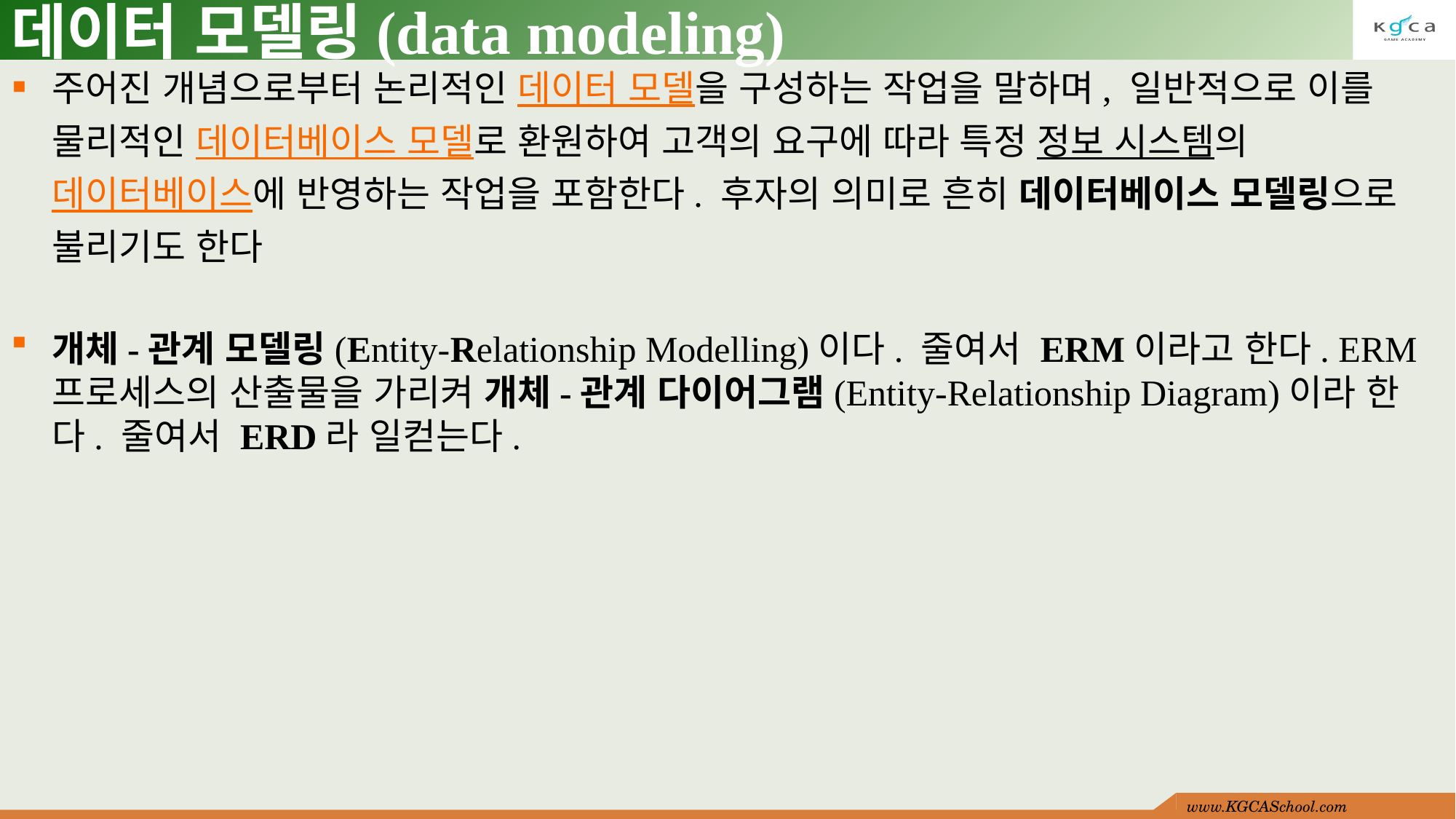

# 데이터 모델링(data modeling)
주어진 개념으로부터 논리적인 데이터 모델을 구성하는 작업을 말하며, 일반적으로 이를 물리적인 데이터베이스 모델로 환원하여 고객의 요구에 따라 특정 정보 시스템의 데이터베이스에 반영하는 작업을 포함한다. 후자의 의미로 흔히 데이터베이스 모델링으로 불리기도 한다

개체-관계 모델링(Entity-Relationship Modelling)이다. 줄여서 ERM이라고 한다. ERM 프로세스의 산출물을 가리켜 개체-관계 다이어그램(Entity-Relationship Diagram)이라 한다. 줄여서 ERD라 일컫는다.